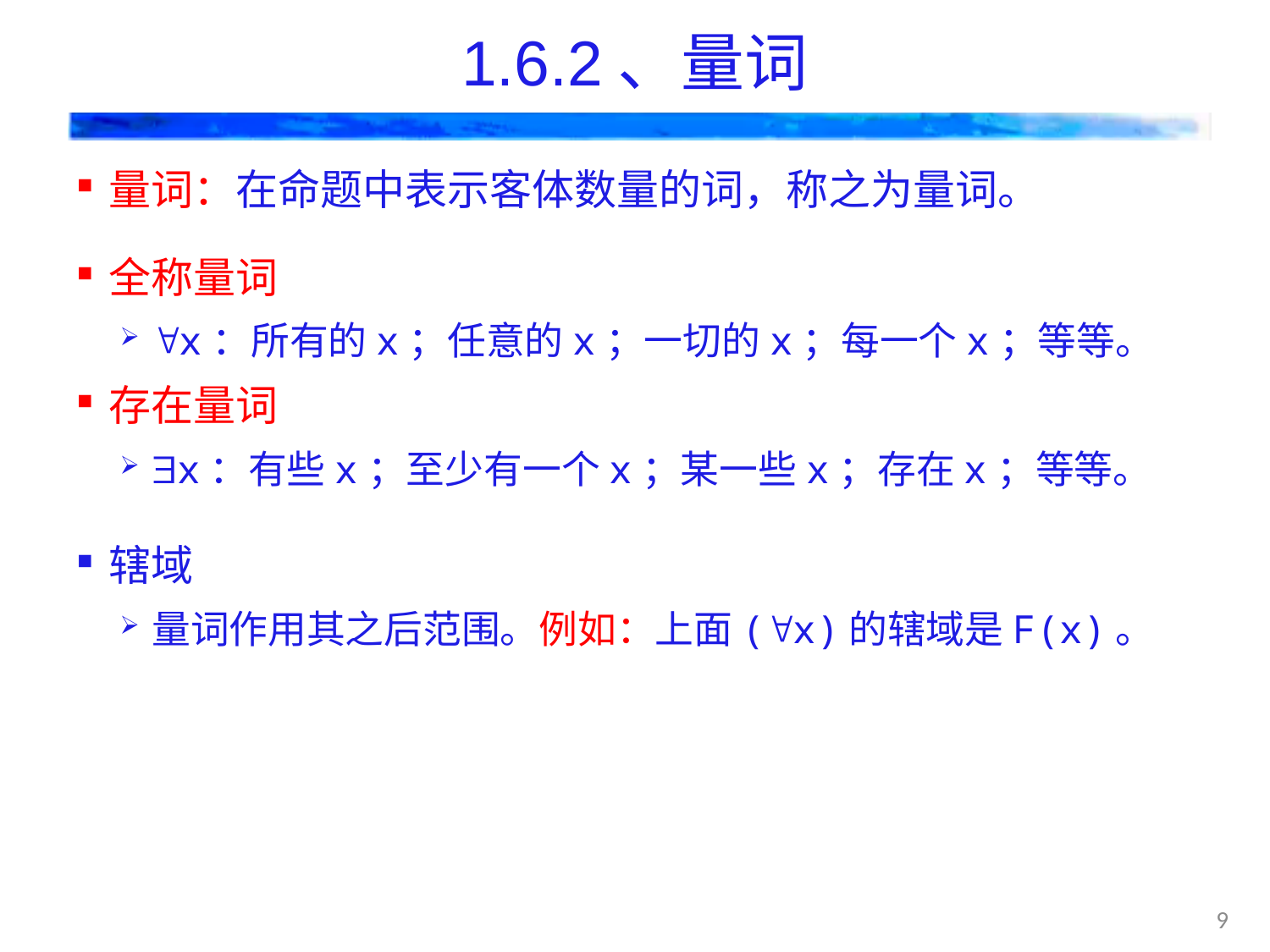

# 1.6.2、量词
量词：在命题中表示客体数量的词，称之为量词。
全称量词
∀x：所有的x；任意的x；一切的x；每一个x；等等。
存在量词
∃x：有些x；至少有一个x；某一些x；存在x；等等。
辖域
量词作用其之后范围。例如：上面(∀x)的辖域是F(x)。
9